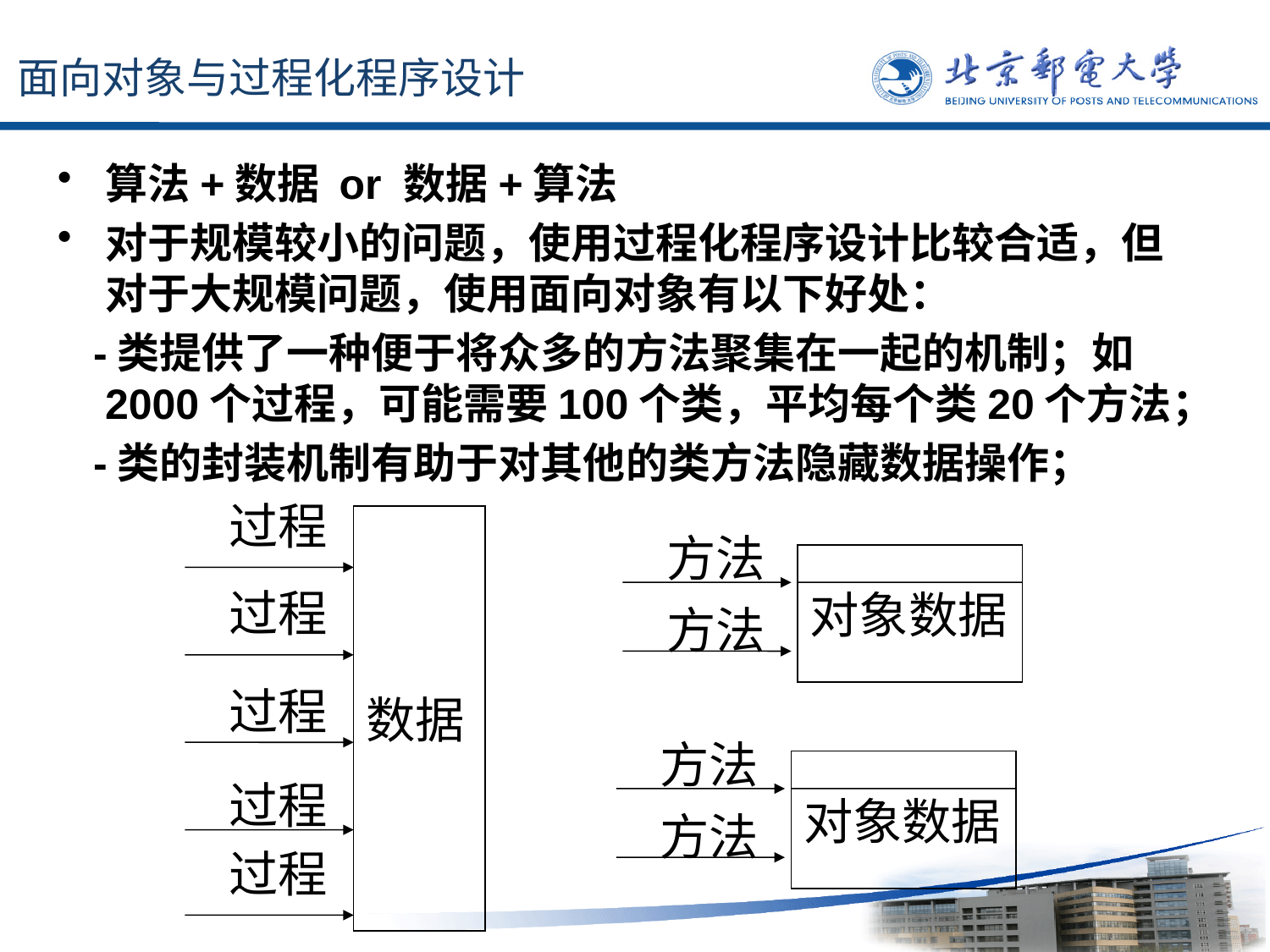

# 面向对象与过程化程序设计
算法+数据 or 数据+算法
对于规模较小的问题，使用过程化程序设计比较合适，但对于大规模问题，使用面向对象有以下好处：
   -类提供了一种便于将众多的方法聚集在一起的机制；如2000个过程，可能需要100个类，平均每个类20个方法；
   -类的封装机制有助于对其他的类方法隐藏数据操作；
过程
数据
方法
对象数据
过程

方法

过程

方法
过程

对象数据

方法

过程